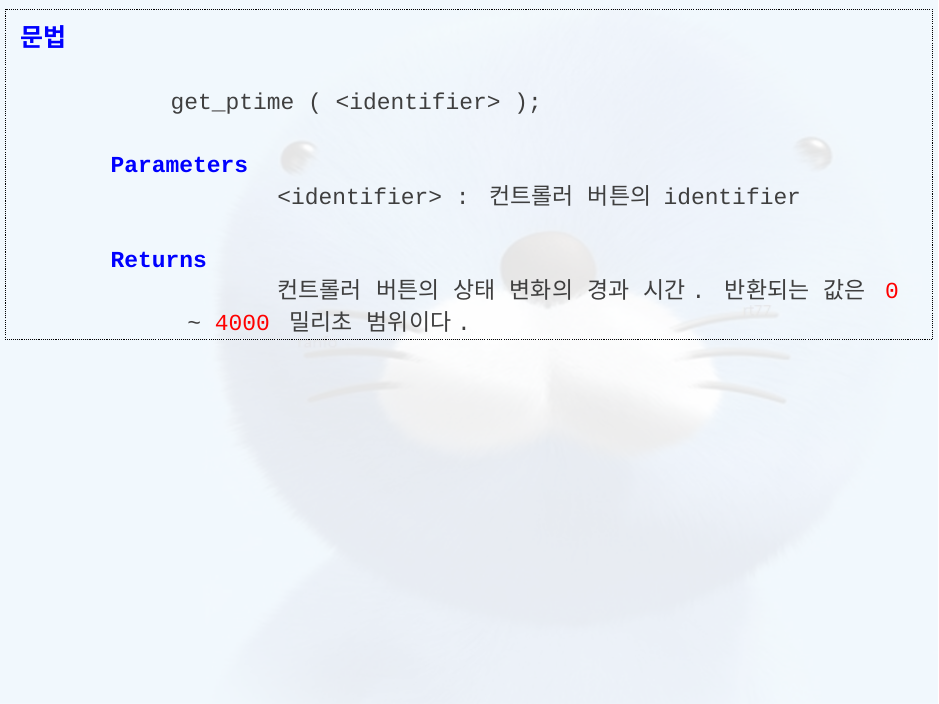

문법

	get_ptime ( <identifier> );

Parameters
<identifier> : 컨트롤러 버튼의 identifier

Returns
컨트롤러 버튼의 상태 변화의 경과 시간. 반환되는 값은 0 ~ 4000 밀리초 범위이다.